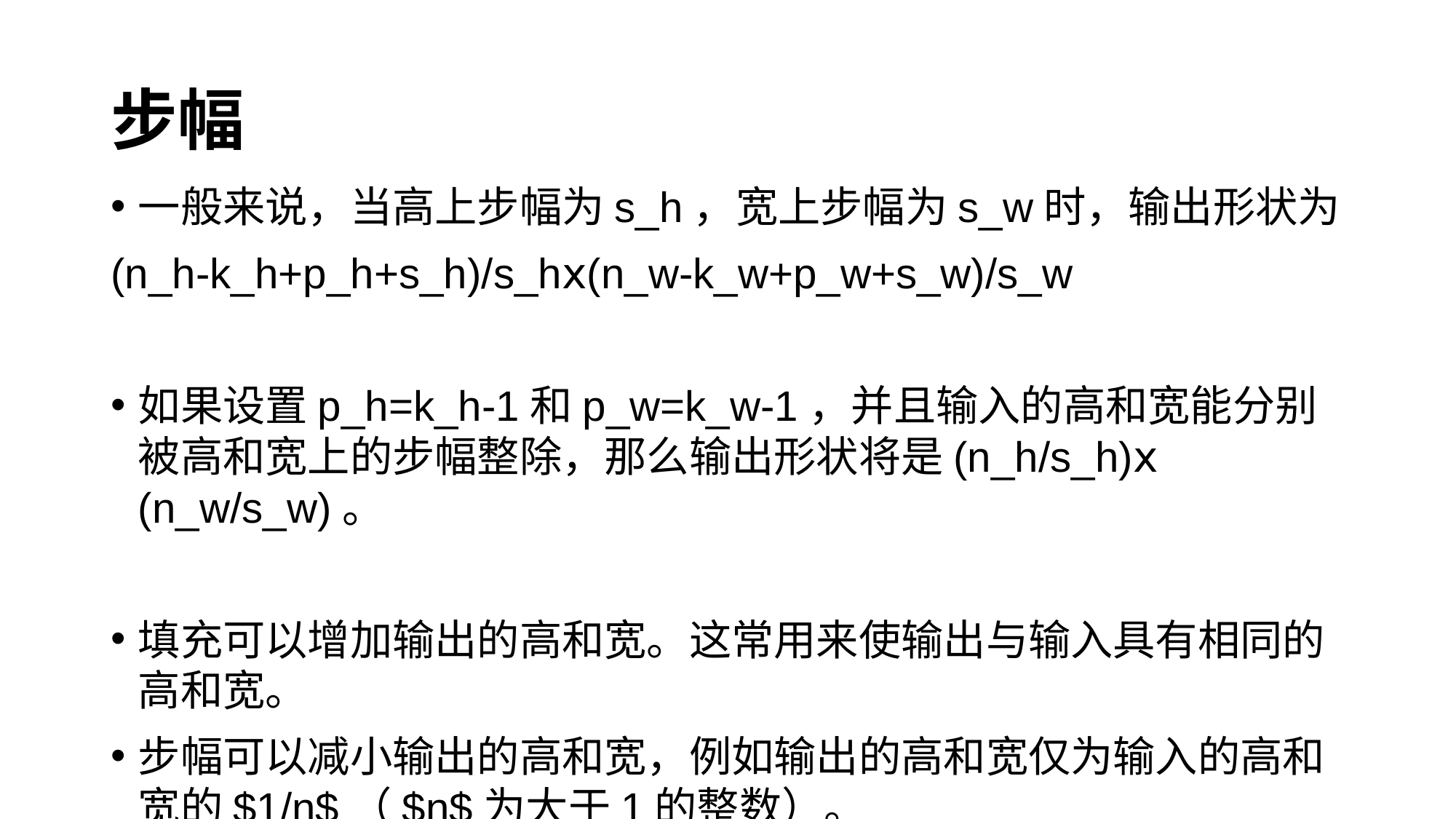

# 步幅
一般来说，当高上步幅为s_h，宽上步幅为s_w时，输出形状为
(n_h-k_h+p_h+s_h)/s_hⅹ(n_w-k_w+p_w+s_w)/s_w

如果设置p_h=k_h-1和p_w=k_w-1，并且输入的高和宽能分别被高和宽上的步幅整除，那么输出形状将是(n_h/s_h)ⅹ (n_w/s_w)。

填充可以增加输出的高和宽。这常用来使输出与输入具有相同的高和宽。
步幅可以减小输出的高和宽，例如输出的高和宽仅为输入的高和宽的$1/n$（$n$为大于1的整数）。